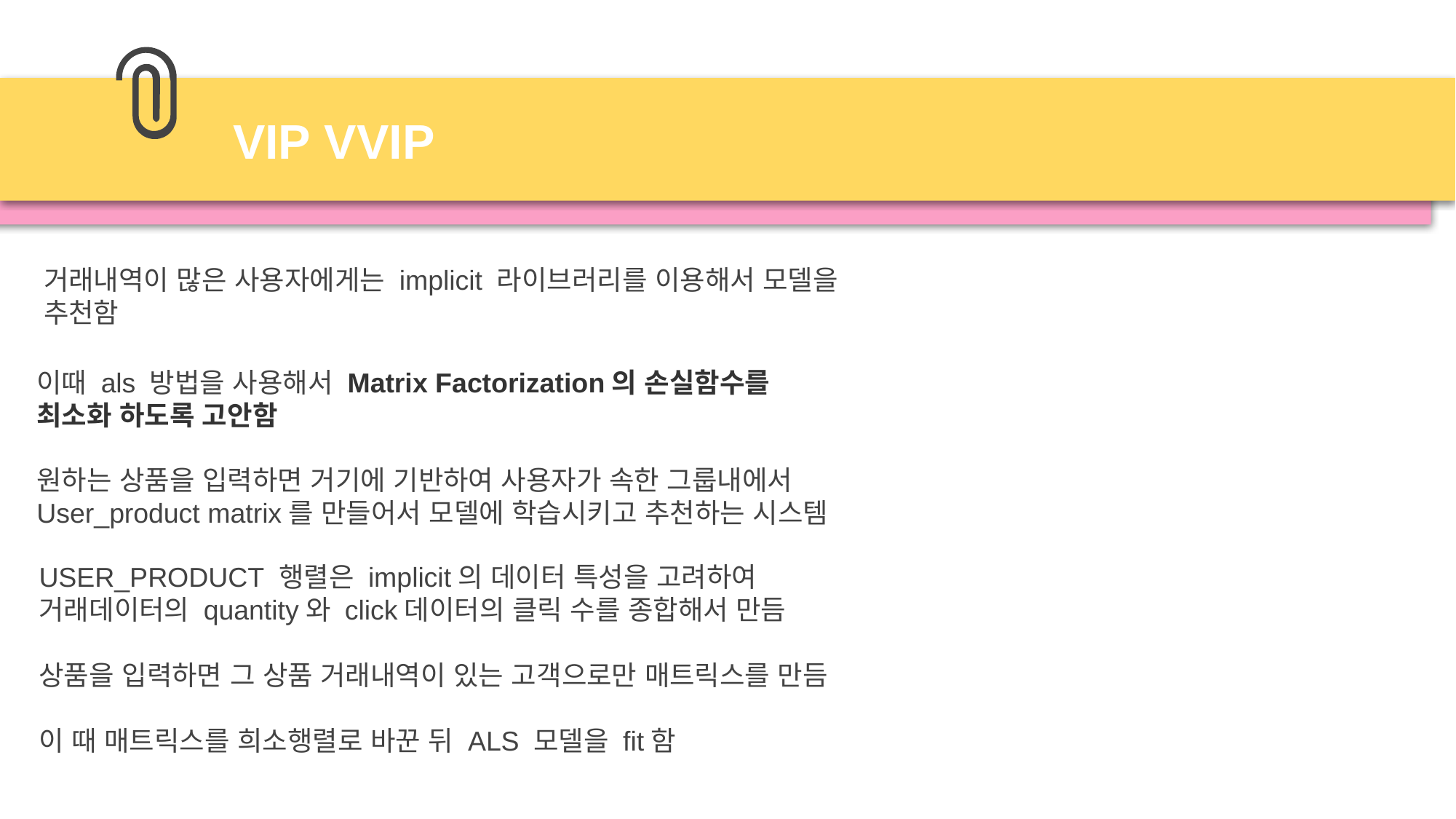

# VIP VVIP

거래내역이 많은 사용자에게는 implicit 라이브러리를 이용해서 모델을 추천함
이때 als 방법을 사용해서 Matrix Factorization의 손실함수를 최소화 하도록 고안함
원하는 상품을 입력하면 거기에 기반하여 사용자가 속한 그룹내에서 User_product matrix를 만들어서 모델에 학습시키고 추천하는 시스템
USER_PRODUCT 행렬은 implicit의 데이터 특성을 고려하여 거래데이터의 quantity와 click데이터의 클릭 수를 종합해서 만듬

상품을 입력하면 그 상품 거래내역이 있는 고객으로만 매트릭스를 만듬

이 때 매트릭스를 희소행렬로 바꾼 뒤 ALS 모델을 fit함